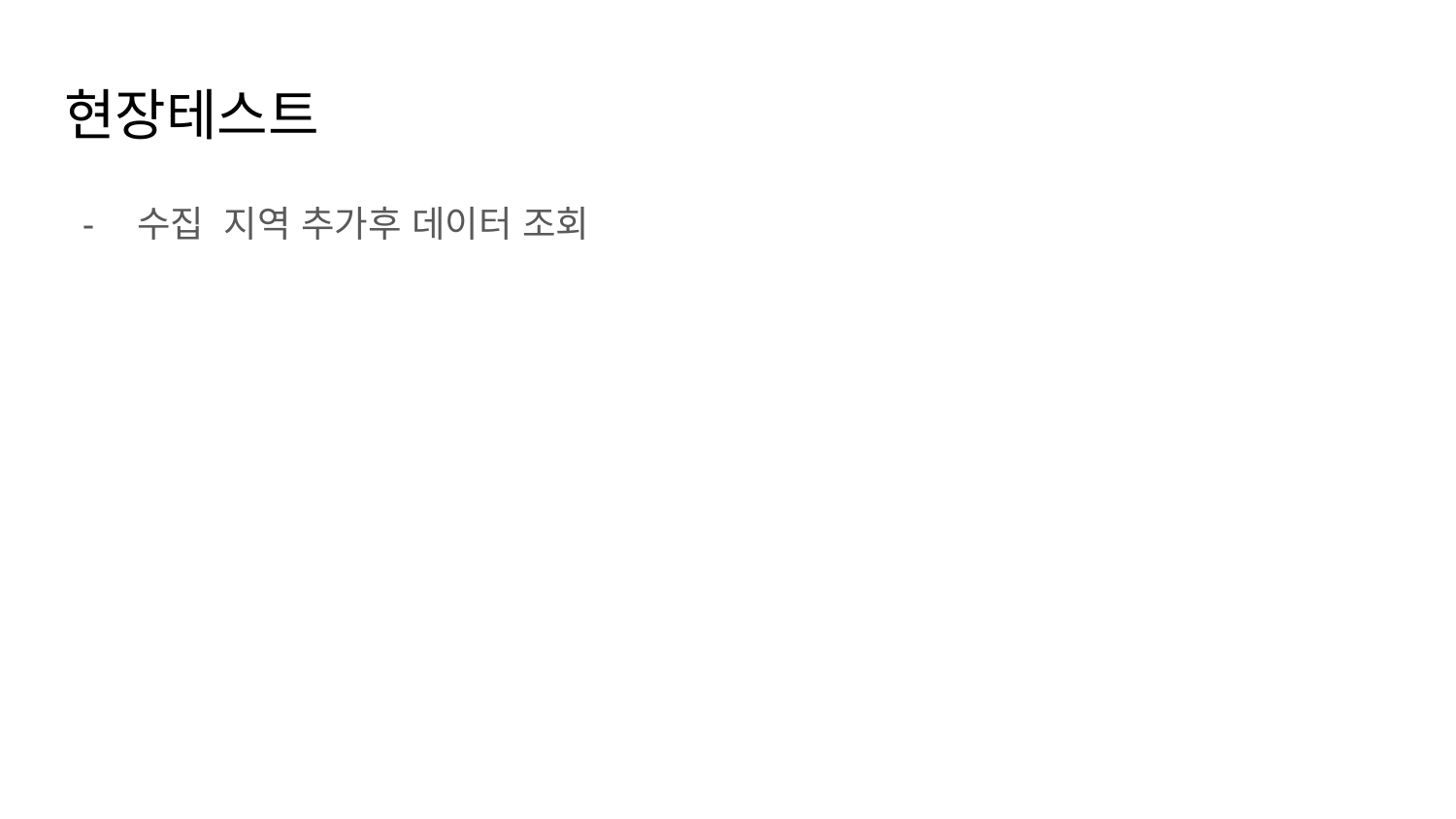

# 현장테스트
수집  지역 추가후 데이터 조회